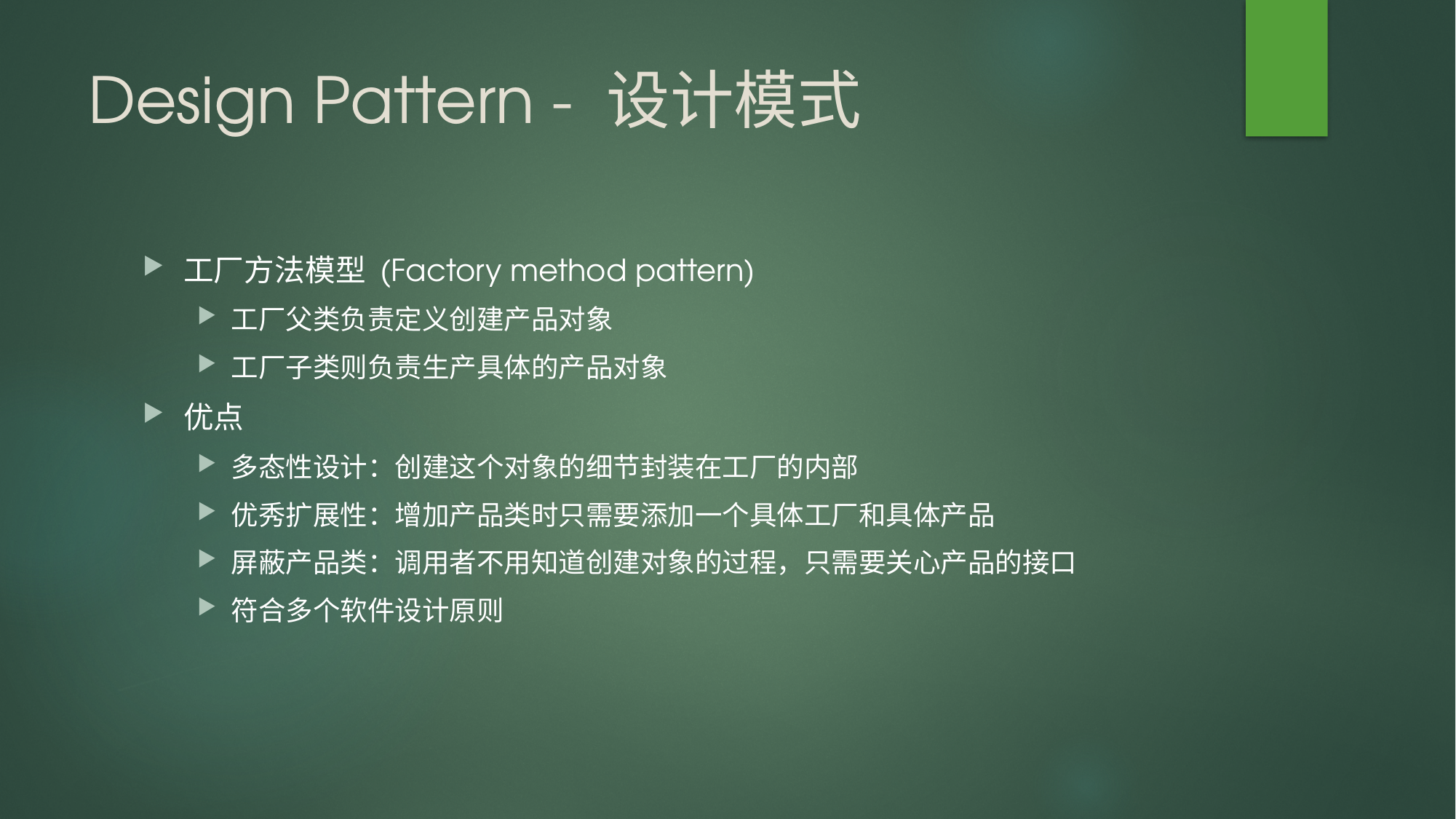

# Design Pattern - 设计模式
工厂方法模型 (Factory method pattern)
工厂父类负责定义创建产品对象
工厂子类则负责生产具体的产品对象
优点
多态性设计：创建这个对象的细节封装在工厂的内部
优秀扩展性：增加产品类时只需要添加一个具体工厂和具体产品
屏蔽产品类：调用者不用知道创建对象的过程，只需要关心产品的接口
符合多个软件设计原则